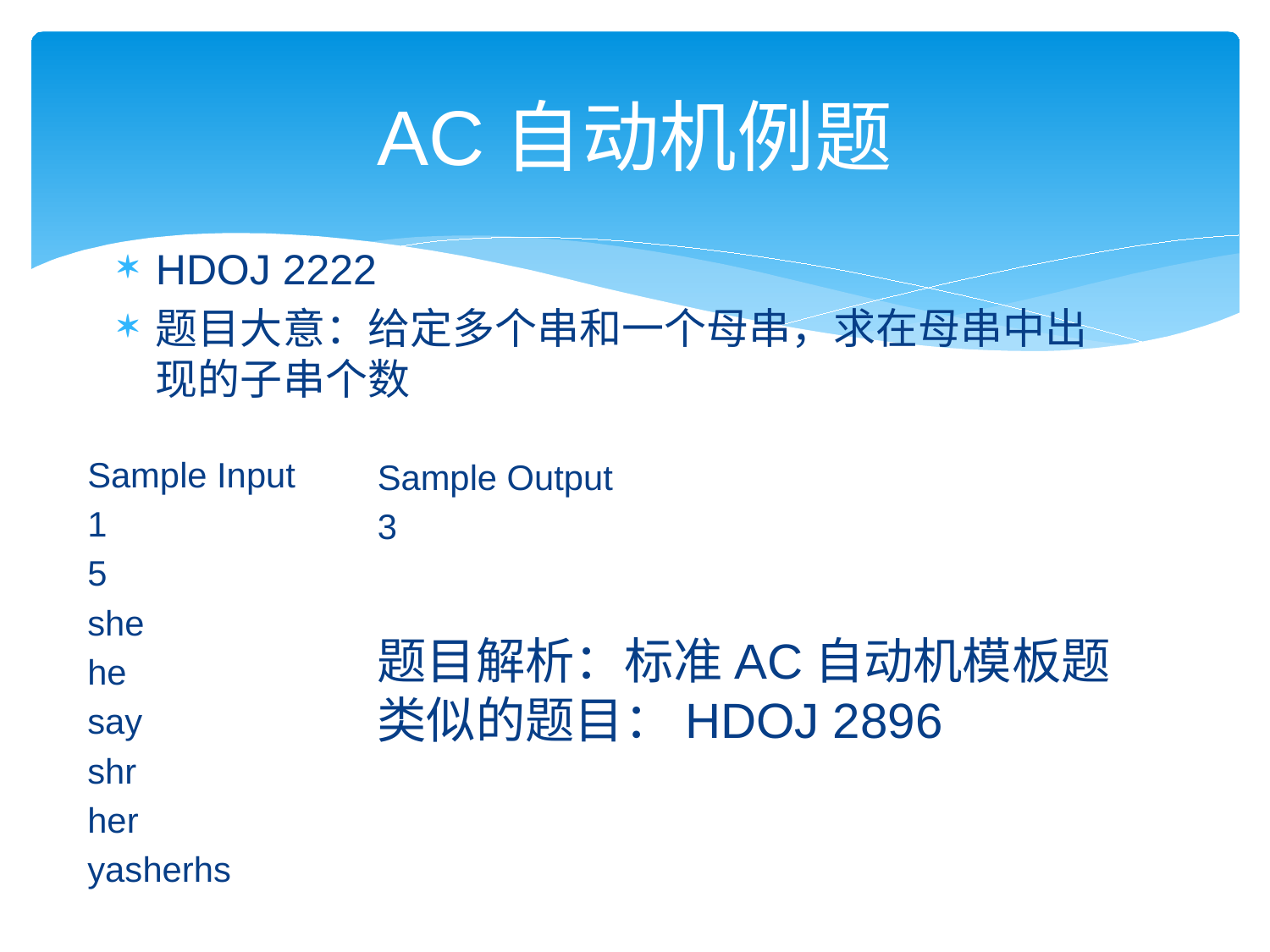

# AC自动机例题
HDOJ 2222
题目大意：给定多个串和一个母串，求在母串中出现的子串个数
Sample Input
1
5
she
he
say
shr
her
yasherhs
Sample Output
3
题目解析：标准AC自动机模板题
类似的题目：HDOJ 2896